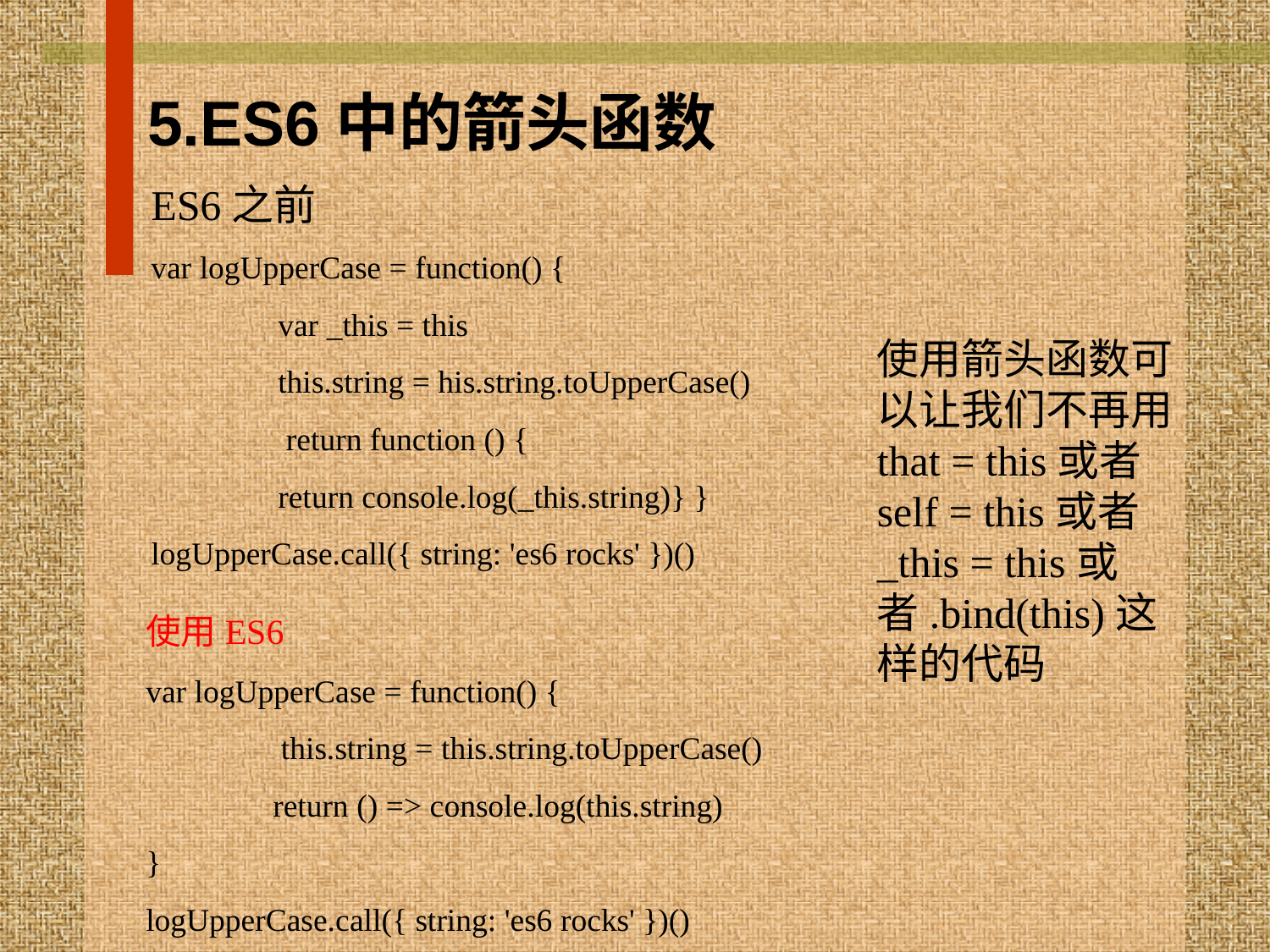

5.ES6中的箭头函数
ES6之前
var logUpperCase = function() {
	var _this = this
	this.string = his.string.toUpperCase()
	 return function () {
	return console.log(_this.string)} }
logUpperCase.call({ string: 'es6 rocks' })()
使用箭头函数可以让我们不再用that = this或者self = this或者_this = this或者.bind(this)这样的代码
使用ES6
var logUpperCase = function() {
	 this.string = this.string.toUpperCase()
 	return () => console.log(this.string)
}
logUpperCase.call({ string: 'es6 rocks' })()